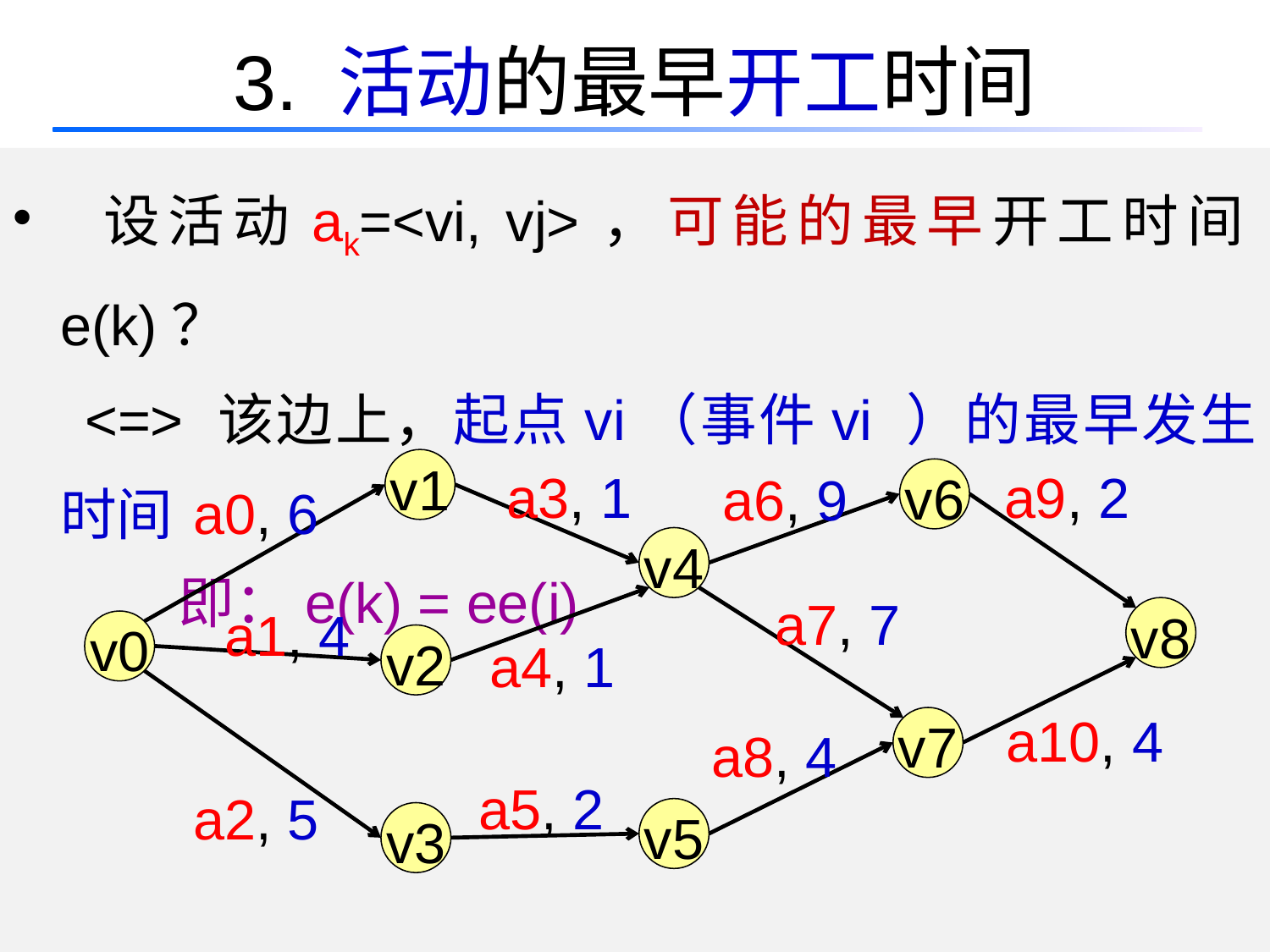

# 3. 活动的最早开工时间

 设活动ak=<vi, vj>，可能的最早开工时间e(k)？
    <=> 该边上，起点vi（事件vi ）的最早发生时间
            即：e(k) = ee(i)
a3, 1
a9, 2
a6, 9
v1
a0, 6
v6
v4
a7, 7
a1, 4
v8
a4, 1
v0
v2
a10, 4
a8, 4
v7
a5, 2
a2, 5
v5
v3